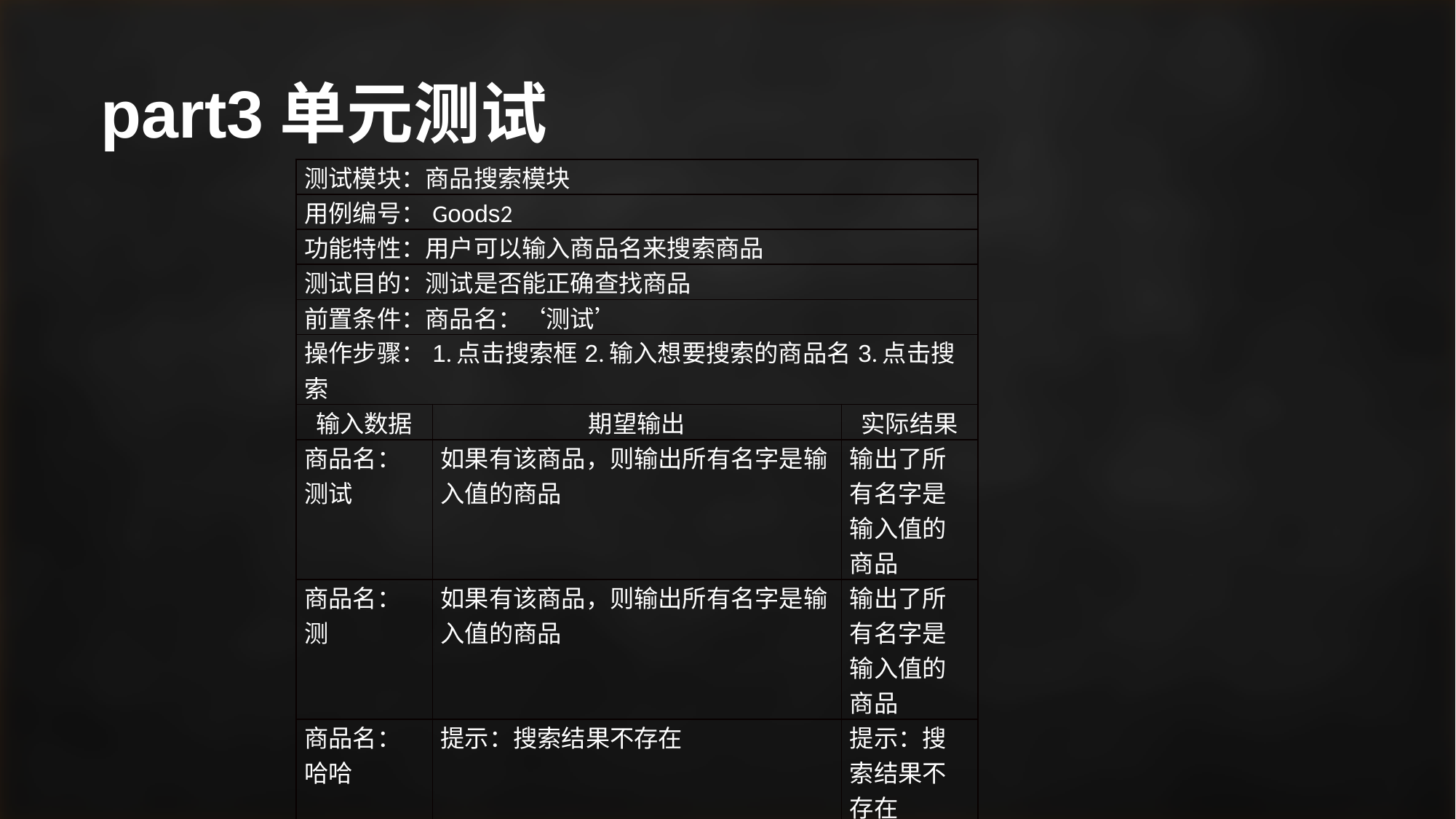

# part3单元测试
| 测试模块：商品搜索模块 |  |  |  |  |
| --- | --- | --- | --- | --- |
| 用例编号：Goods2 |  |  |  |  |
| 功能特性：用户可以输入商品名来搜索商品 |  |  |  |  |
| 测试目的：测试是否能正确查找商品 |  |  |  |  |
| 前置条件：商品名：‘测试’ |  |  |  |  |
| 操作步骤：1.点击搜索框2.输入想要搜索的商品名3.点击搜索 |  |  |  |  |
| 输入数据 | 期望输出 |  |  | 实际结果 |
| 商品名：测试 | 如果有该商品，则输出所有名字是输入值的商品 |  |  | 输出了所有名字是输入值的商品 |
| 商品名：测 | 如果有该商品，则输出所有名字是输入值的商品 |  |  | 输出了所有名字是输入值的商品 |
| 商品名：哈哈 | 提示：搜索结果不存在 |  |  | 提示：搜索结果不存在 |
| 结论：通过 |  | 测试人：江亮儒 | 测试时间：2018.6.4 |  |